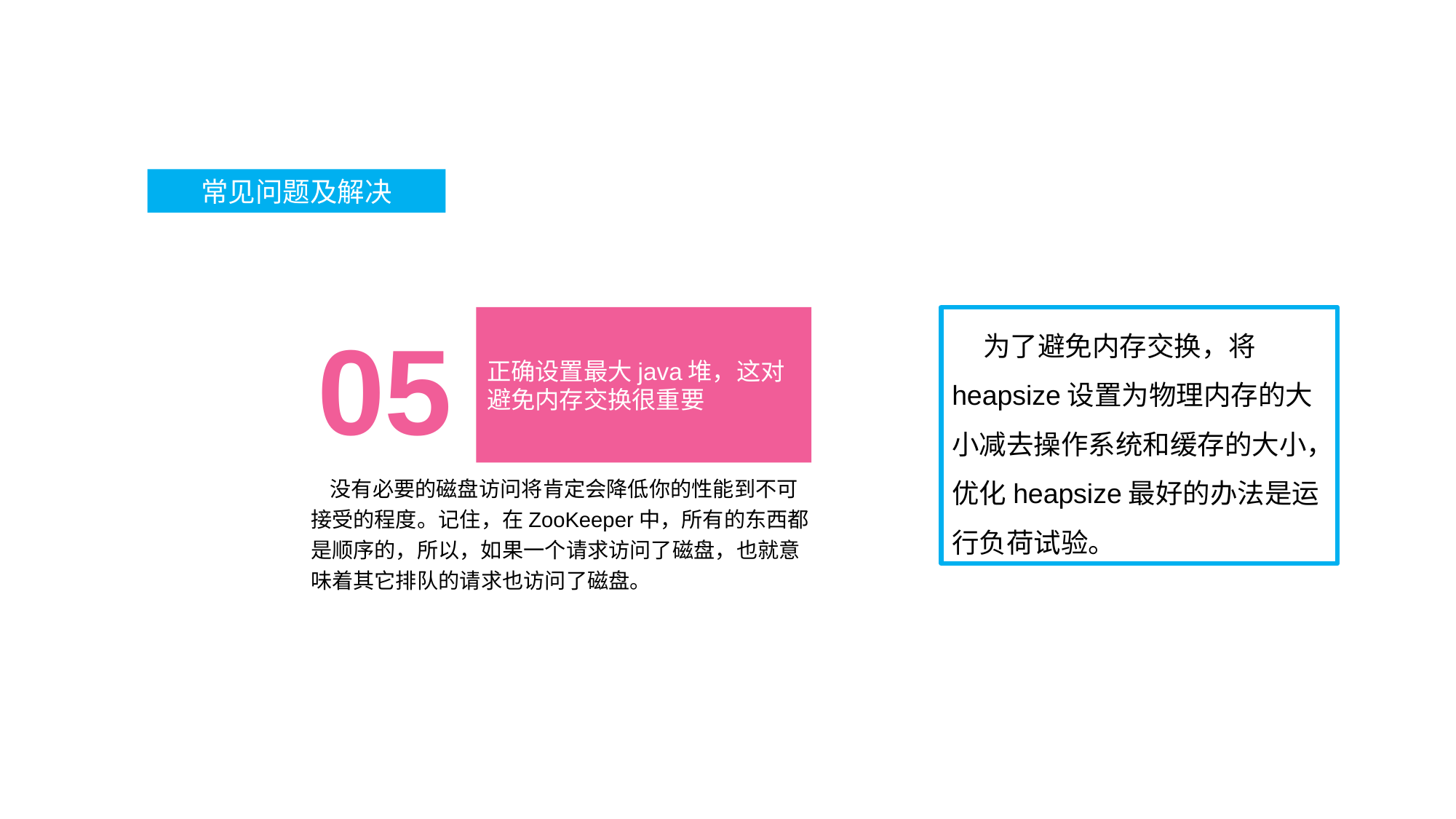

第九章  guide 操作
常见问题及解决
    为了避免内存交换，将heapsize设置为物理内存的大小减去操作系统和缓存的大小，优化heapsize最好的办法是运行负荷试验。
05
正确设置最大java堆，这对避免内存交换很重要
   没有必要的磁盘访问将肯定会降低你的性能到不可接受的程度。记住，在ZooKeeper中，所有的东西都是顺序的，所以，如果一个请求访问了磁盘，也就意味着其它排队的请求也访问了磁盘。